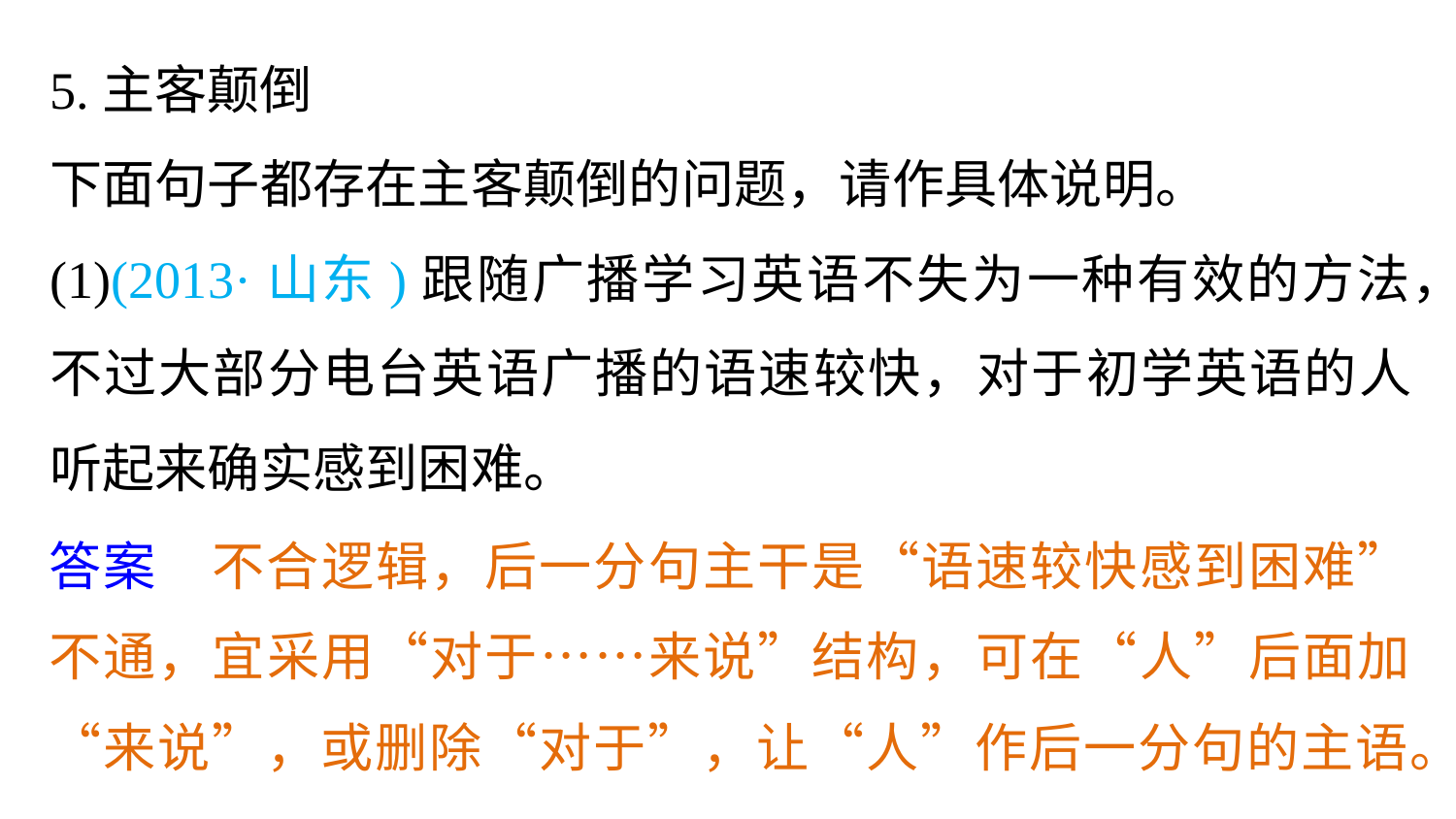

5.主客颠倒
下面句子都存在主客颠倒的问题，请作具体说明。
(1)(2013·山东)跟随广播学习英语不失为一种有效的方法，不过大部分电台英语广播的语速较快，对于初学英语的人听起来确实感到困难。
答案　不合逻辑，后一分句主干是“语速较快感到困难”不通，宜采用“对于……来说”结构，可在“人”后面加“来说”，或删除“对于”，让“人”作后一分句的主语。